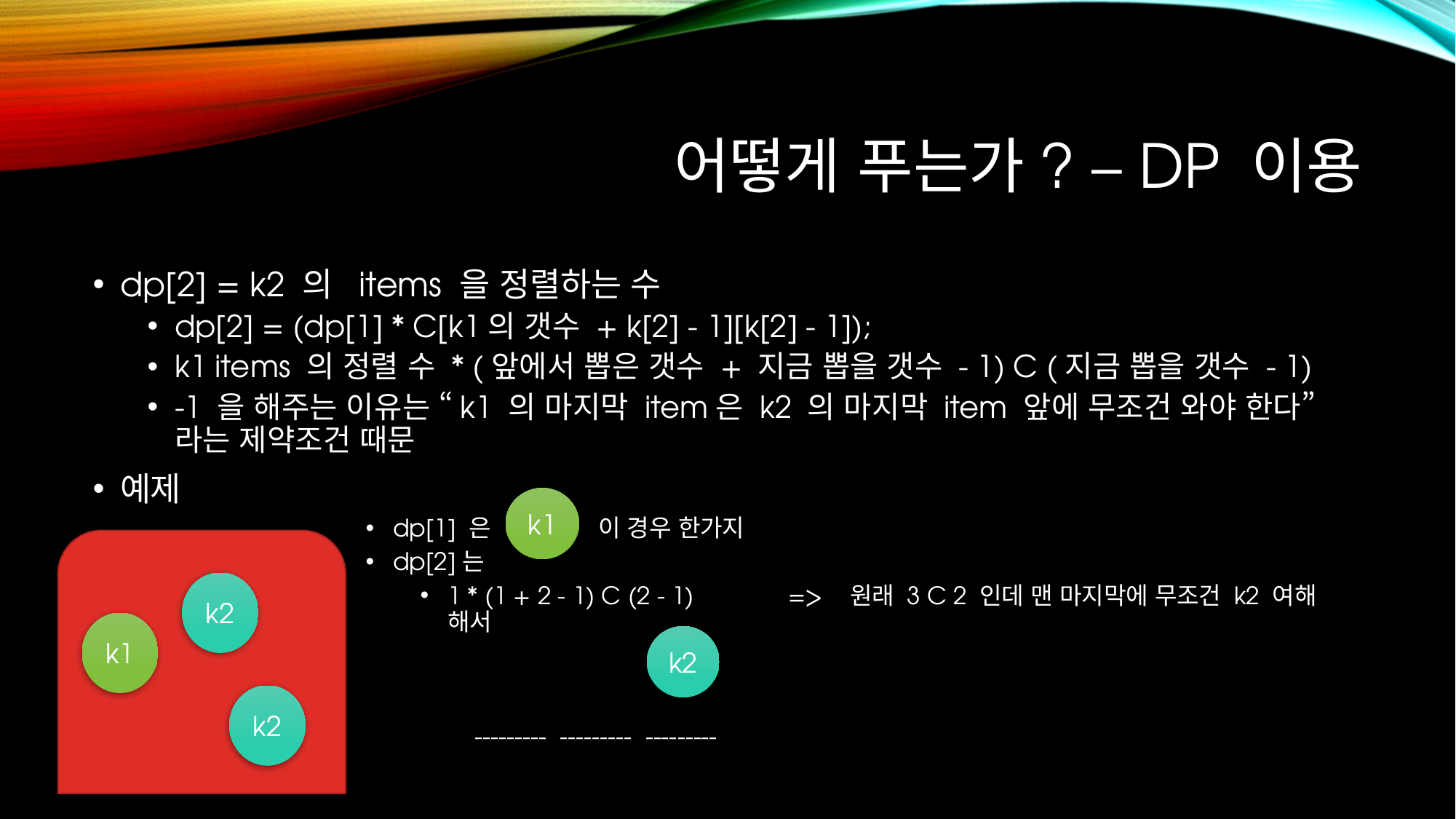

# 어떻게 푸는가? – DP 이용
dp[2] = k2 의  items 을 정렬하는 수
dp[2] = (dp[1] * C[k1의 갯수 + k[2] - 1][k[2] - 1]);
k1 items 의 정렬 수 * (앞에서 뽑은 갯수 + 지금 뽑을 갯수 - 1) C (지금 뽑을 갯수 - 1)
-1 을 해주는 이유는 “k1 의 마지막 item은 k2 의 마지막 item 앞에 무조건 와야 한다” 라는 제약조건 때문
예제
dp[1] 은                이 경우 한가지
dp[2]는
1 * (1 + 2 - 1) C (2 - 1)              =>   원래 3 C 2 인데 맨 마지막에 무조건 k2 여해 해서

---------  ---------  ---------
k1

k2
k1
k2
k2